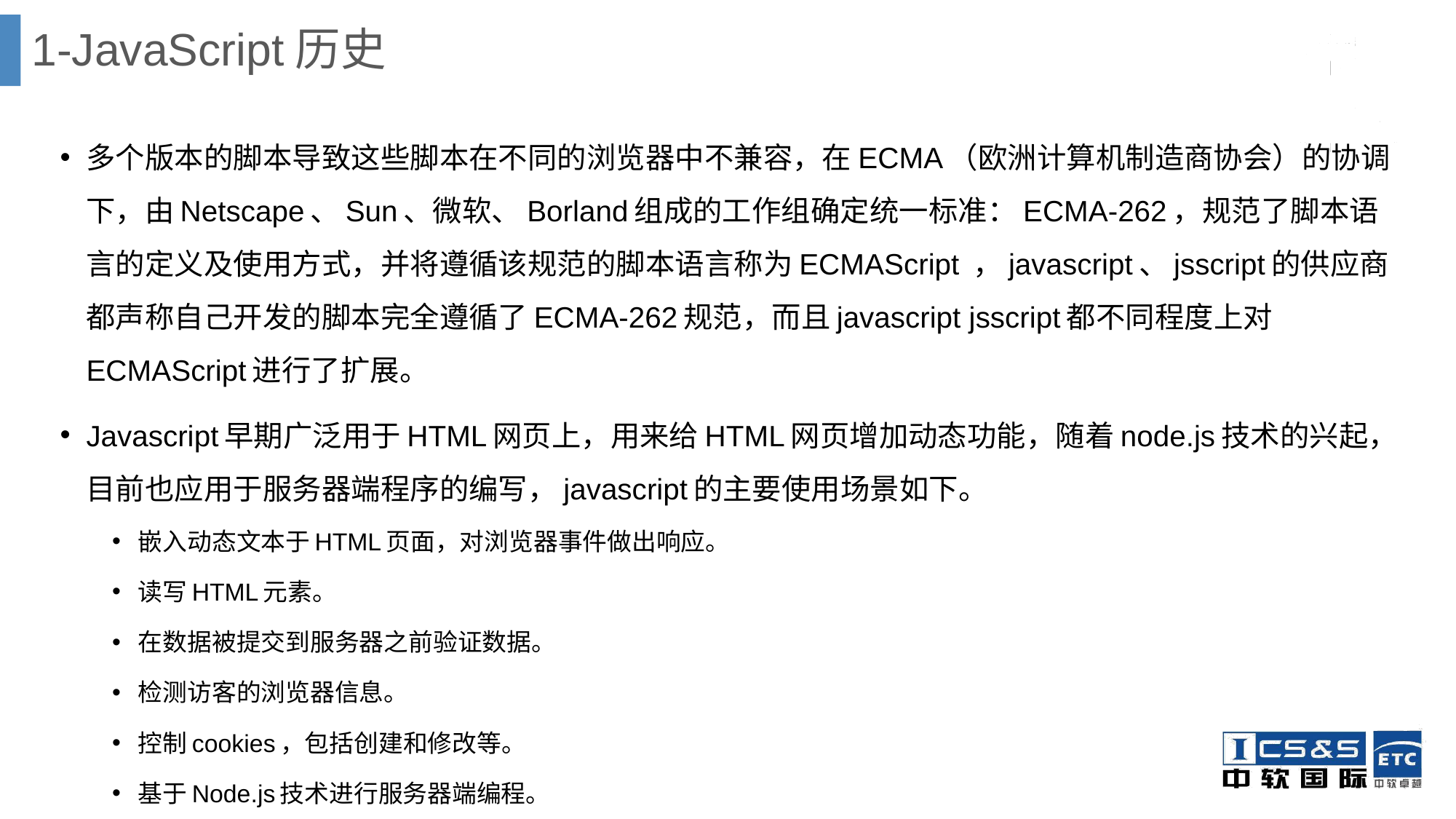

# 1-JavaScript历史
多个版本的脚本导致这些脚本在不同的浏览器中不兼容，在ECMA（欧洲计算机制造商协会）的协调下，由Netscape、Sun、微软、Borland组成的工作组确定统一标准：ECMA-262，规范了脚本语言的定义及使用方式，并将遵循该规范的脚本语言称为ECMAScript ，javascript、jsscript的供应商都声称自己开发的脚本完全遵循了ECMA-262规范，而且javascript jsscript都不同程度上对ECMAScript进行了扩展。
Javascript早期广泛用于HTML网页上，用来给HTML网页增加动态功能，随着node.js技术的兴起，目前也应用于服务器端程序的编写，javascript的主要使用场景如下。
嵌入动态文本于HTML页面，对浏览器事件做出响应。
读写HTML元素。
在数据被提交到服务器之前验证数据。
检测访客的浏览器信息。
控制cookies，包括创建和修改等。
基于Node.js技术进行服务器端编程。